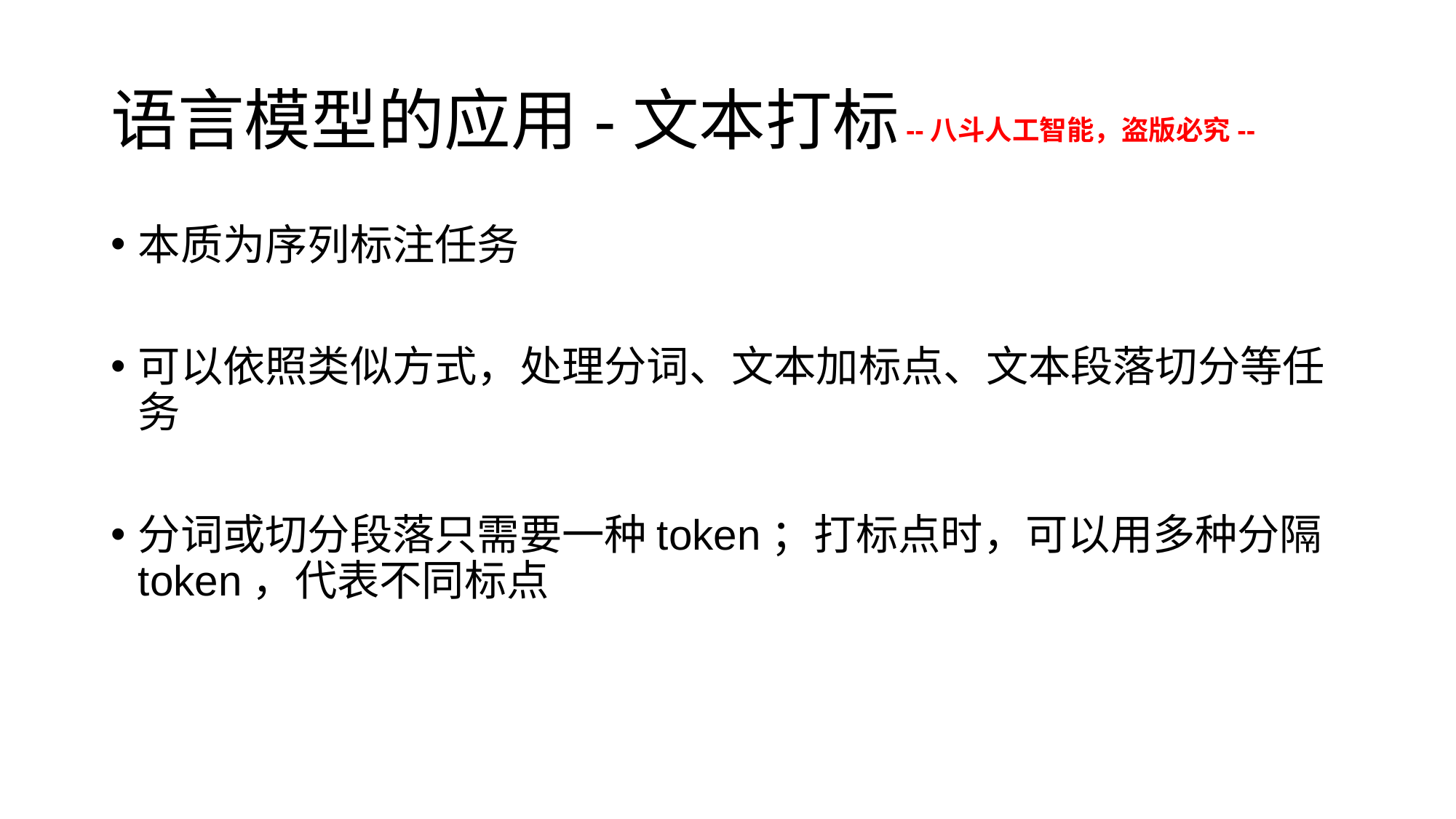

# 语言模型的应用-文本打标
--八斗人工智能，盗版必究--
本质为序列标注任务

可以依照类似方式，处理分词、文本加标点、文本段落切分等任务

分词或切分段落只需要一种token；打标点时，可以用多种分隔token，代表不同标点